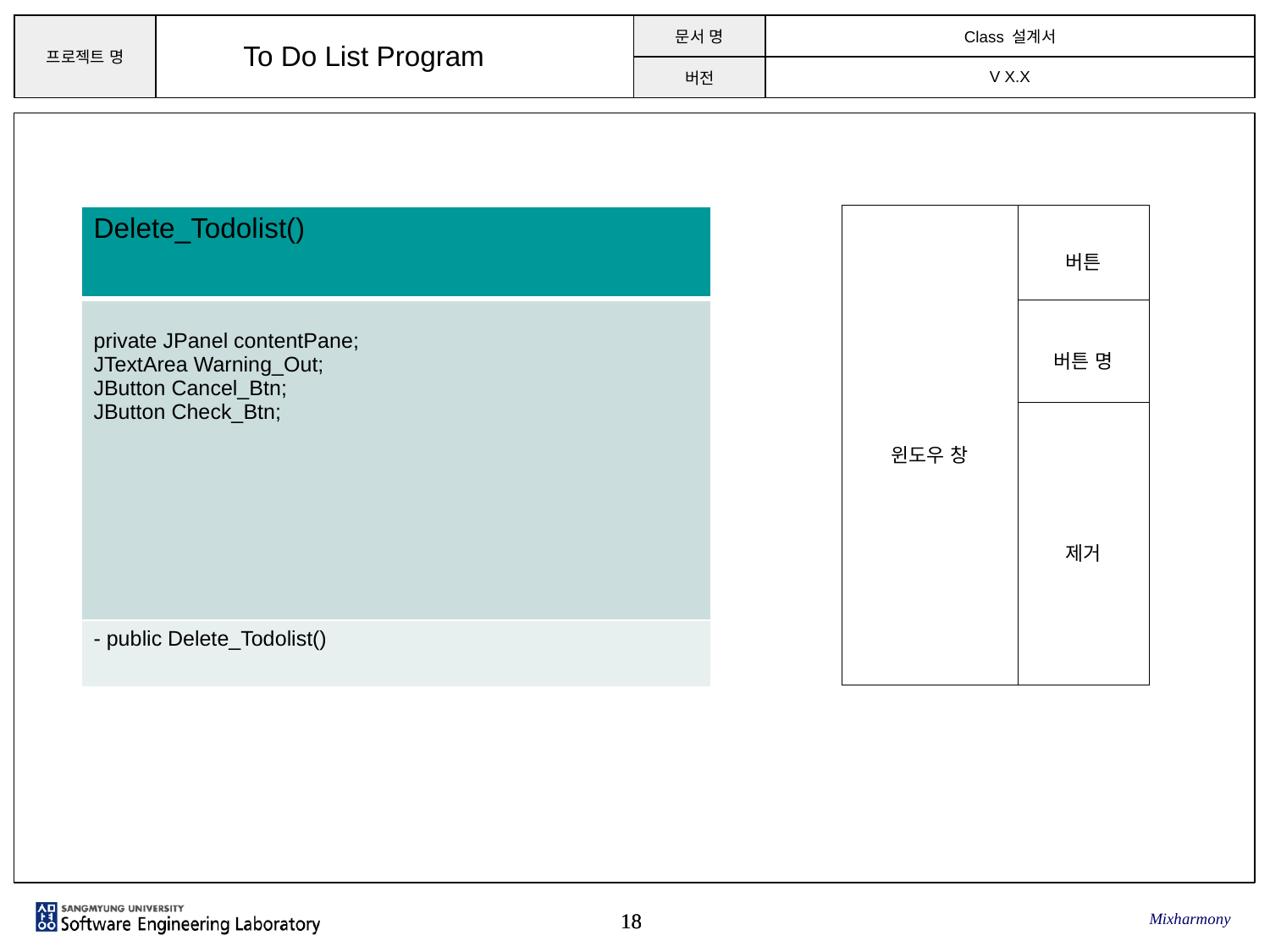

To Do List Program
| 윈도우 창 | 버튼 |
| --- | --- |
|  | 버튼 명 |
|  | 제거 |
| Delete\_Todolist() |
| --- |
| private JPanel contentPane; JTextArea Warning\_Out; JButton Cancel\_Btn; JButton Check\_Btn; |
| - public Delete\_Todolist() |
Mixharmony